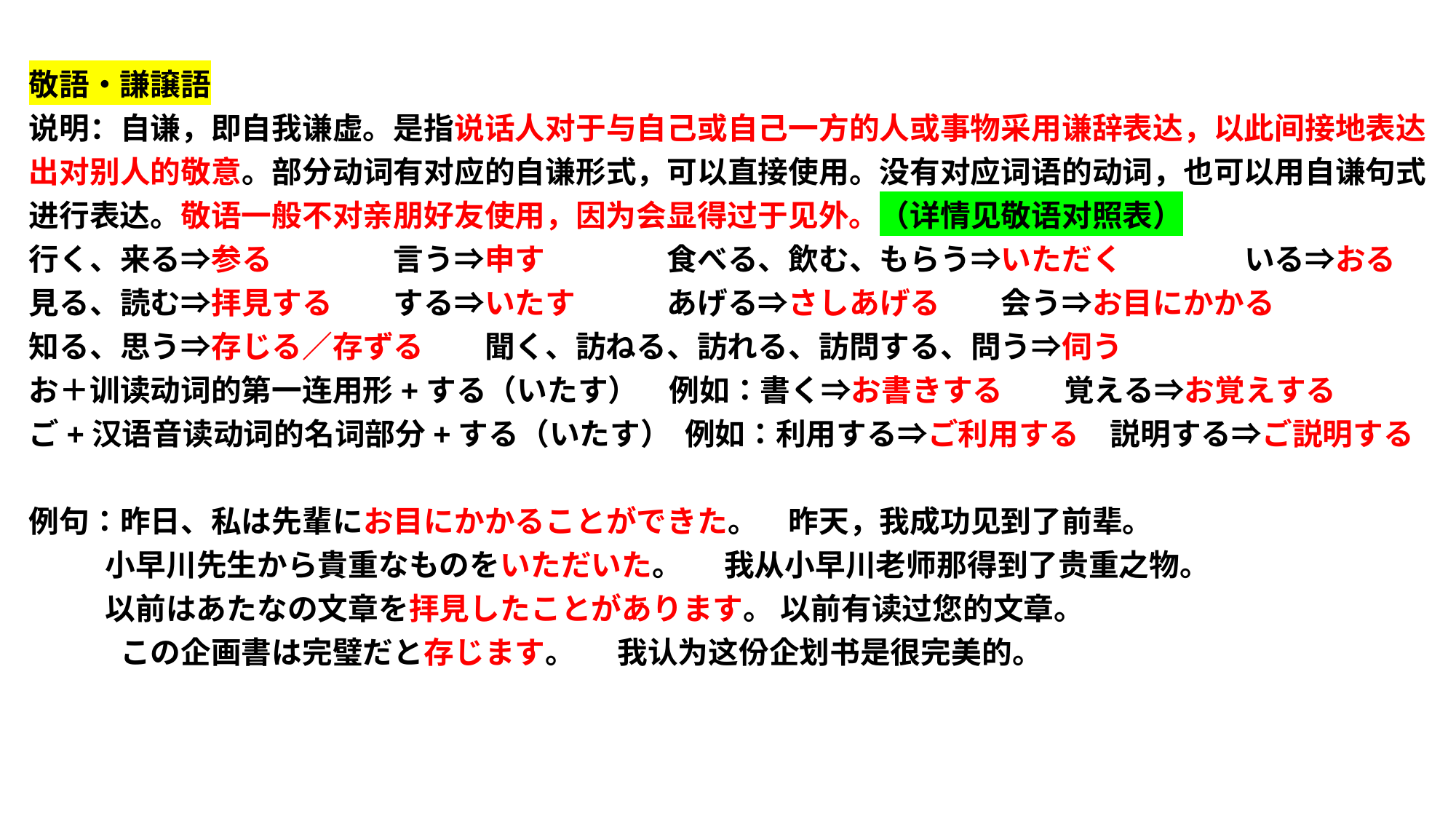

敬語・謙譲語
说明：自谦，即自我谦虚。是指说话人对于与自己或自己一方的人或事物采用谦辞表达，以此间接地表达出对别人的敬意。部分动词有对应的自谦形式，可以直接使用。没有对应词语的动词，也可以用自谦句式进行表达。敬语一般不对亲朋好友使用，因为会显得过于见外。（详情见敬语对照表）
行く、来る⇒参る　　　　言う⇒申す　　　　食べる、飲む、もらう⇒いただく　　　　いる⇒おる
見る、読む⇒拝見する　　する⇒いたす　　　あげる⇒さしあげる　　会う⇒お目にかかる
知る、思う⇒存じる／存ずる　　聞く、訪ねる、訪れる、訪問する、問う⇒伺う
お＋训读动词的第一连用形+する（いたす）　例如：書く⇒お書きする　　覚える⇒お覚えする
ご+汉语音读动词的名词部分+する（いたす）  例如：利用する⇒ご利用する　説明する⇒ご説明する

例句：昨日、私は先輩にお目にかかることができた。　昨天，我成功见到了前辈。
          小早川先生から貴重なものをいただいた。      我从小早川老师那得到了贵重之物。
          以前はあたなの文章を拝見したことがあります。 以前有读过您的文章。
　　　この企画書は完璧だと存じます。      我认为这份企划书是很完美的。